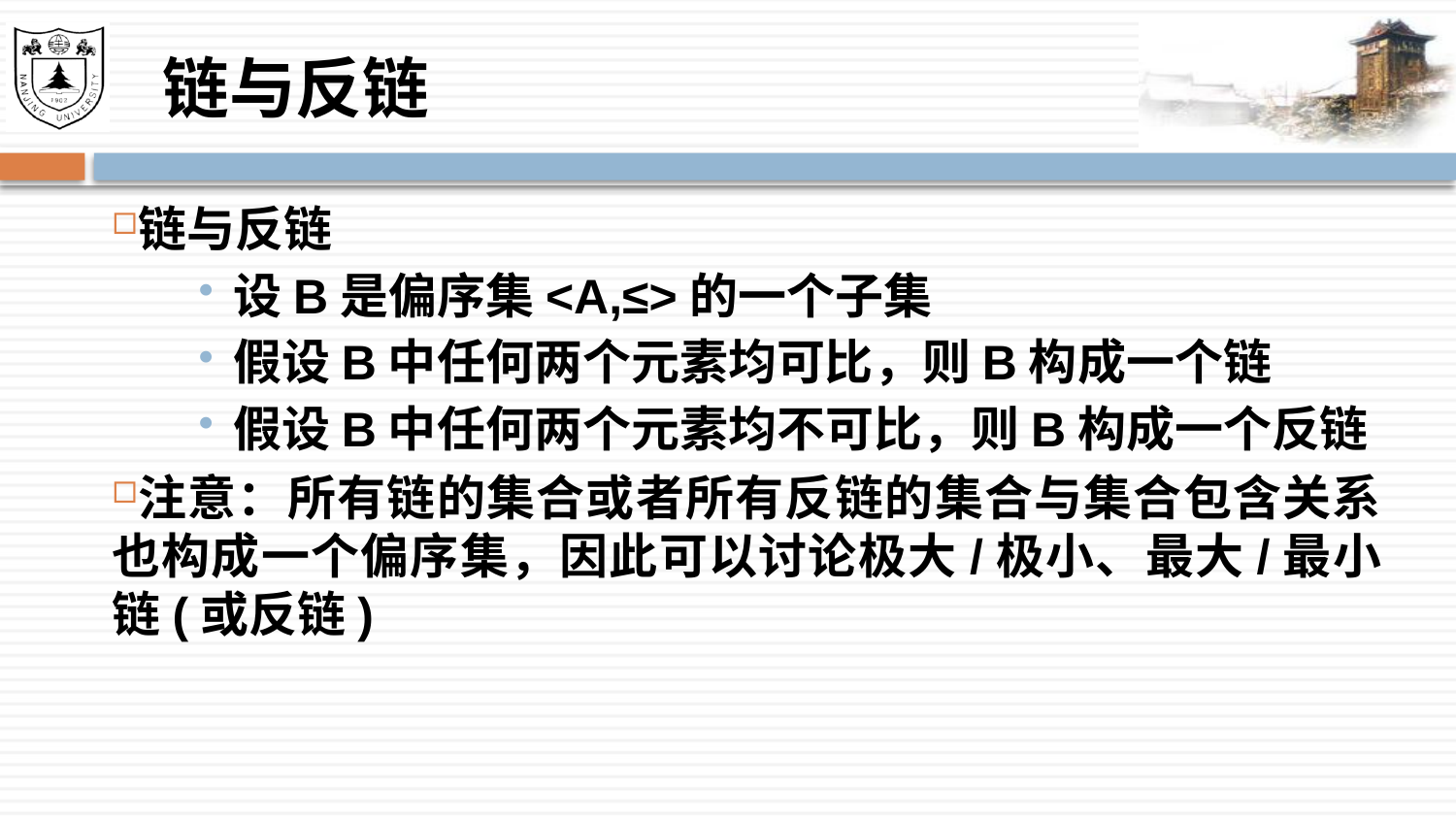

# 链与反链
链与反链
设B是偏序集<A,≤>的一个子集
假设B中任何两个元素均可比，则B构成一个链
假设B中任何两个元素均不可比，则B构成一个反链
注意：所有链的集合或者所有反链的集合与集合包含关系也构成一个偏序集，因此可以讨论极大/极小、最大/最小链(或反链)